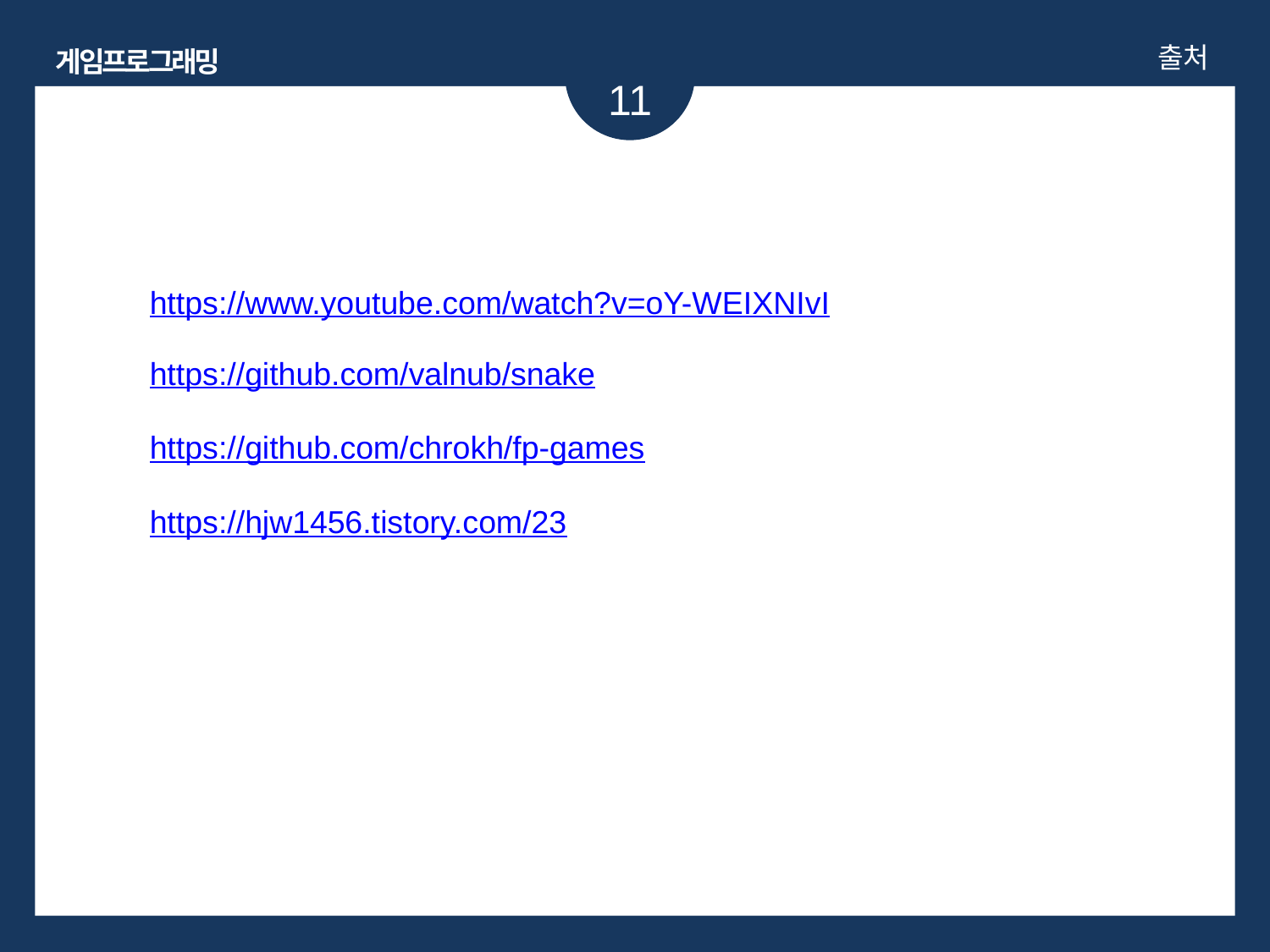

출처
게임프로그래밍
11

https://www.youtube.com/watch?v=oY-WEIXNIvI
https://github.com/valnub/snake
https://github.com/chrokh/fp-games
https://hjw1456.tistory.com/23